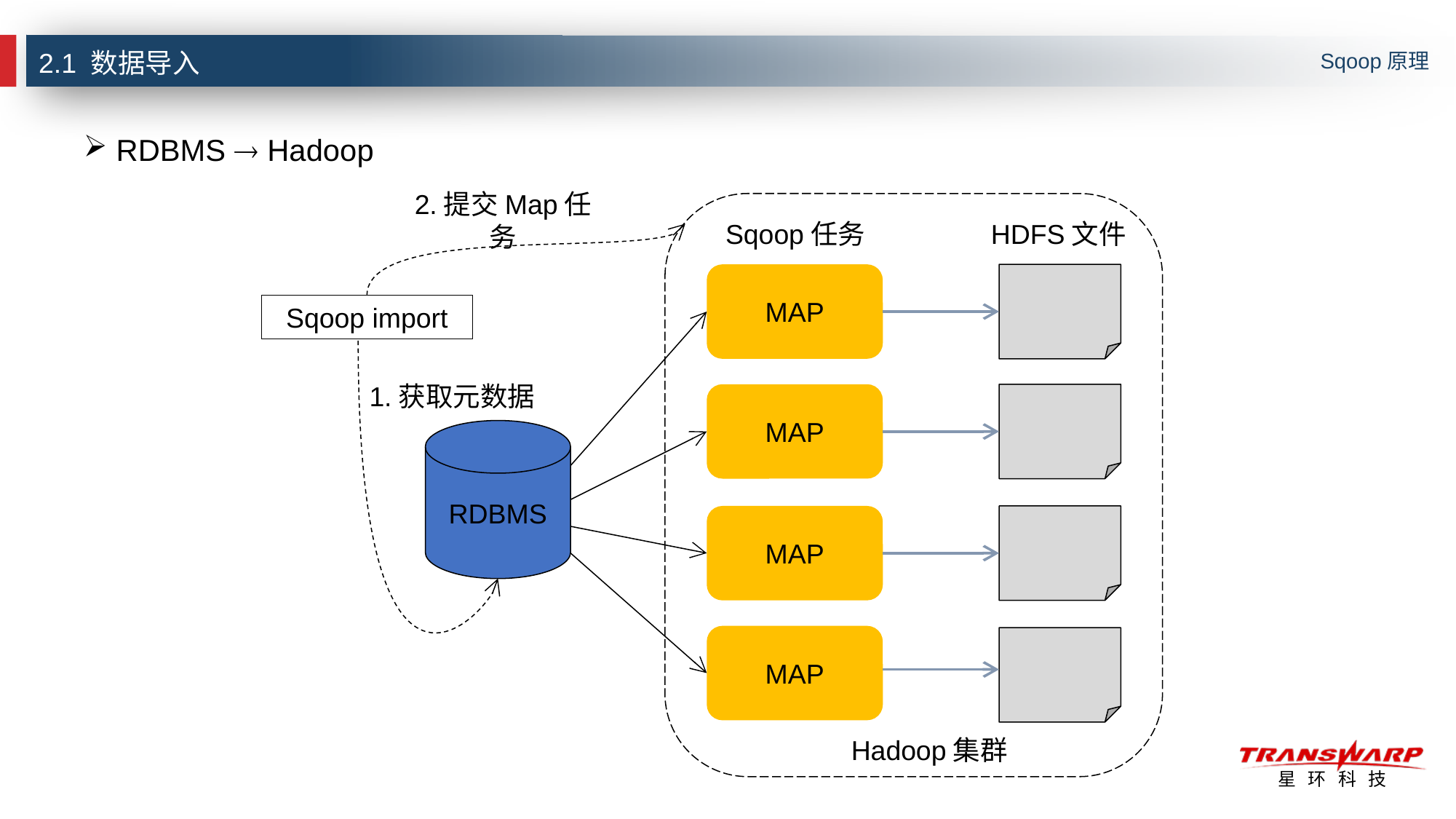

Sqoop原理
# 2.1 数据导入
RDBMS → Hadoop

2.提交Map任务

Sqoop任务
HDFS文件
MAP

Sqoop import
1.获取元数据
MAP

RDBMS
MAP

MAP

Hadoop集群